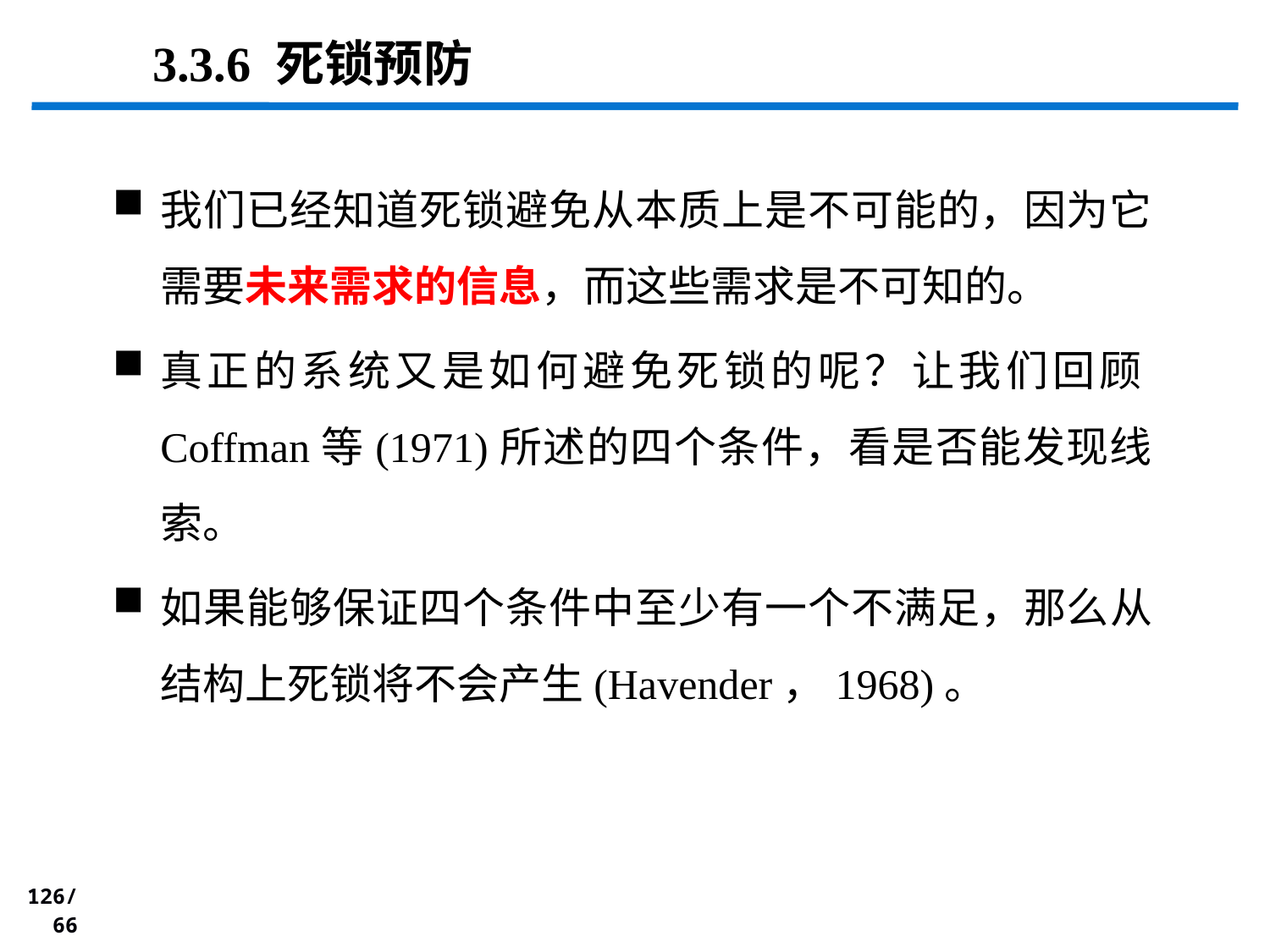

# 3.3.6 死锁预防
我们已经知道死锁避免从本质上是不可能的，因为它需要未来需求的信息，而这些需求是不可知的。
真正的系统又是如何避免死锁的呢？让我们回顾Coffman等(1971)所述的四个条件，看是否能发现线索。
如果能够保证四个条件中至少有一个不满足，那么从结构上死锁将不会产生(Havender，1968)。